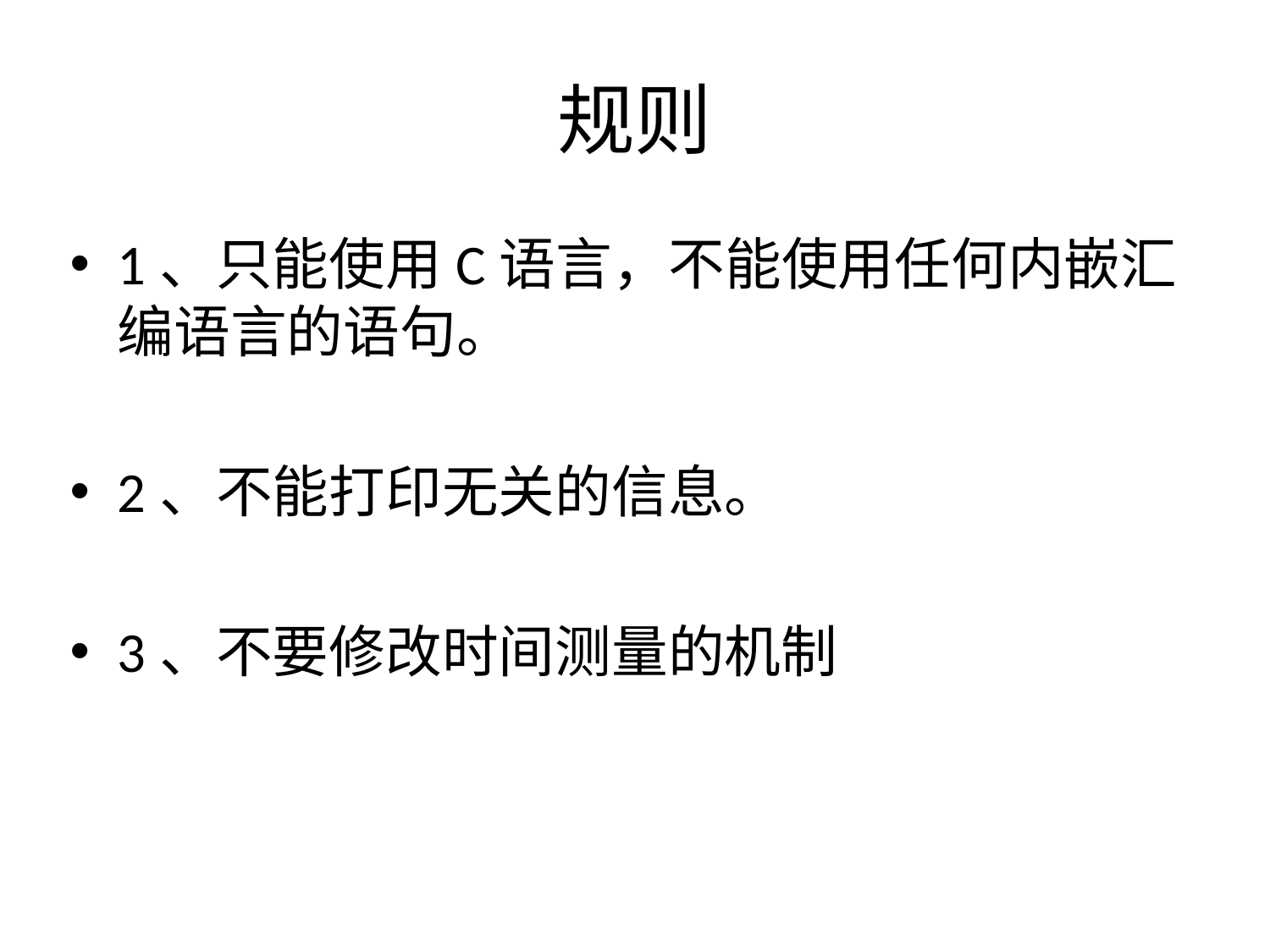

# 规则
1、只能使用C语言，不能使用任何内嵌汇编语言的语句。

2、不能打印无关的信息。

3、不要修改时间测量的机制